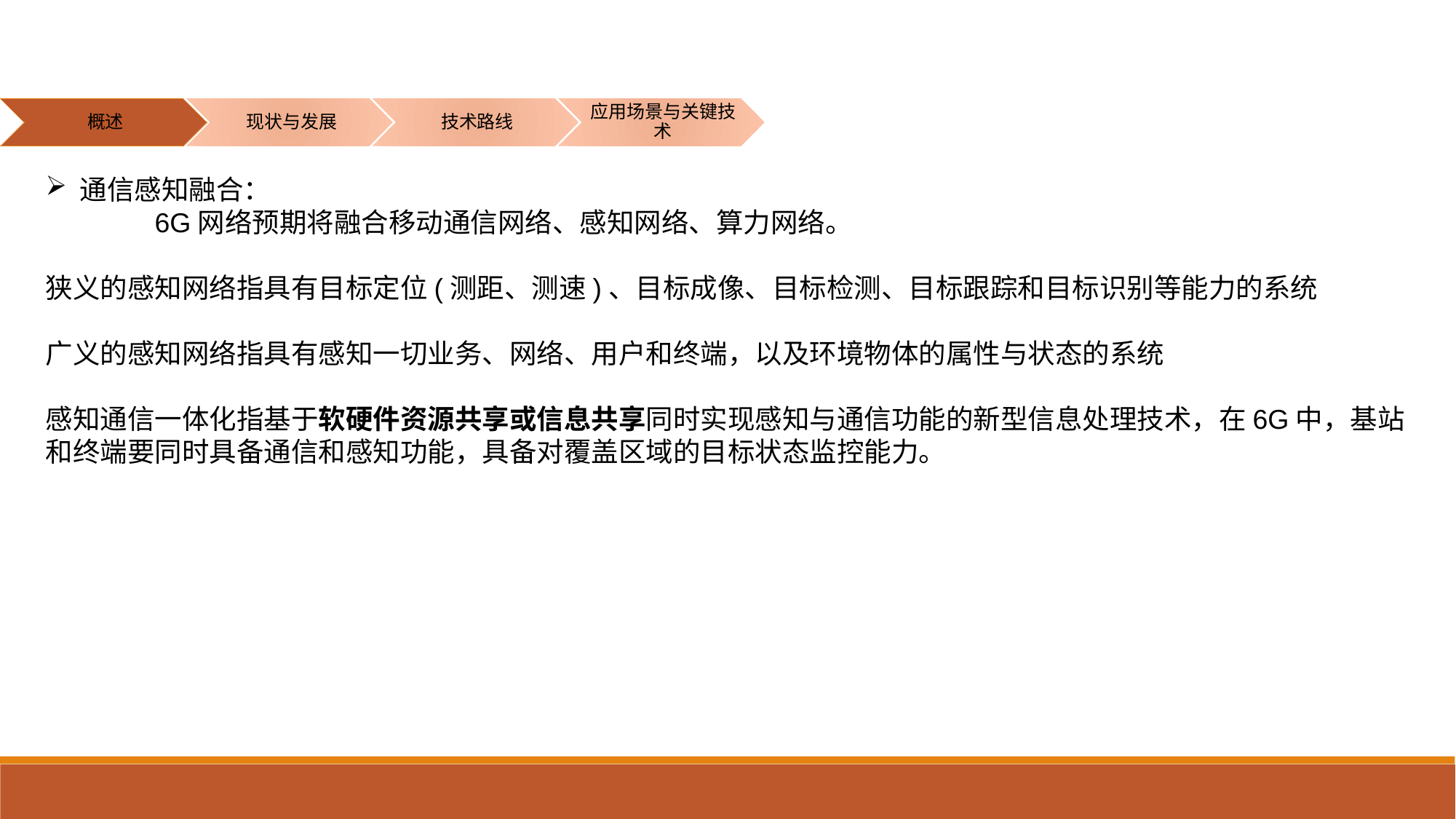

概述
现状与发展
技术路线
应用场景与关键技术
通信感知融合：
	6G网络预期将融合移动通信网络、感知网络、算力网络。

狭义的感知网络指具有目标定位(测距、测速)、目标成像、目标检测、目标跟踪和目标识别等能力的系统

广义的感知网络指具有感知一切业务、网络、用户和终端，以及环境物体的属性与状态的系统

感知通信一体化指基于软硬件资源共享或信息共享同时实现感知与通信功能的新型信息处理技术，在6G中，基站和终端要同时具备通信和感知功能，具备对覆盖区域的目标状态监控能力。